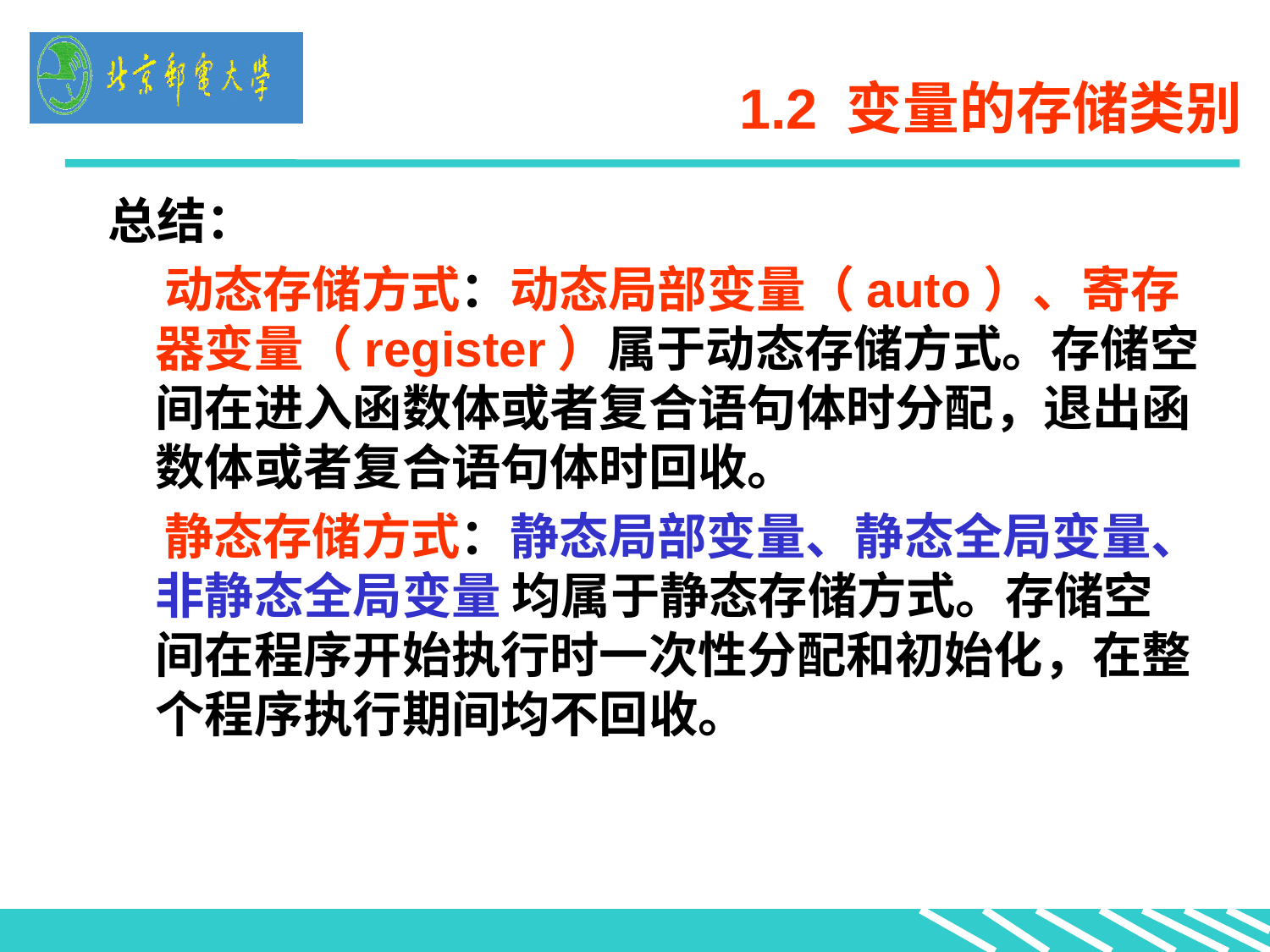

# 1.2 变量的存储类别
总结：
    动态存储方式：动态局部变量（auto）、寄存器变量（register）属于动态存储方式。存储空间在进入函数体或者复合语句体时分配，退出函数体或者复合语句体时回收。
    静态存储方式：静态局部变量、静态全局变量、非静态全局变量 均属于静态存储方式。存储空间在程序开始执行时一次性分配和初始化，在整个程序执行期间均不回收。